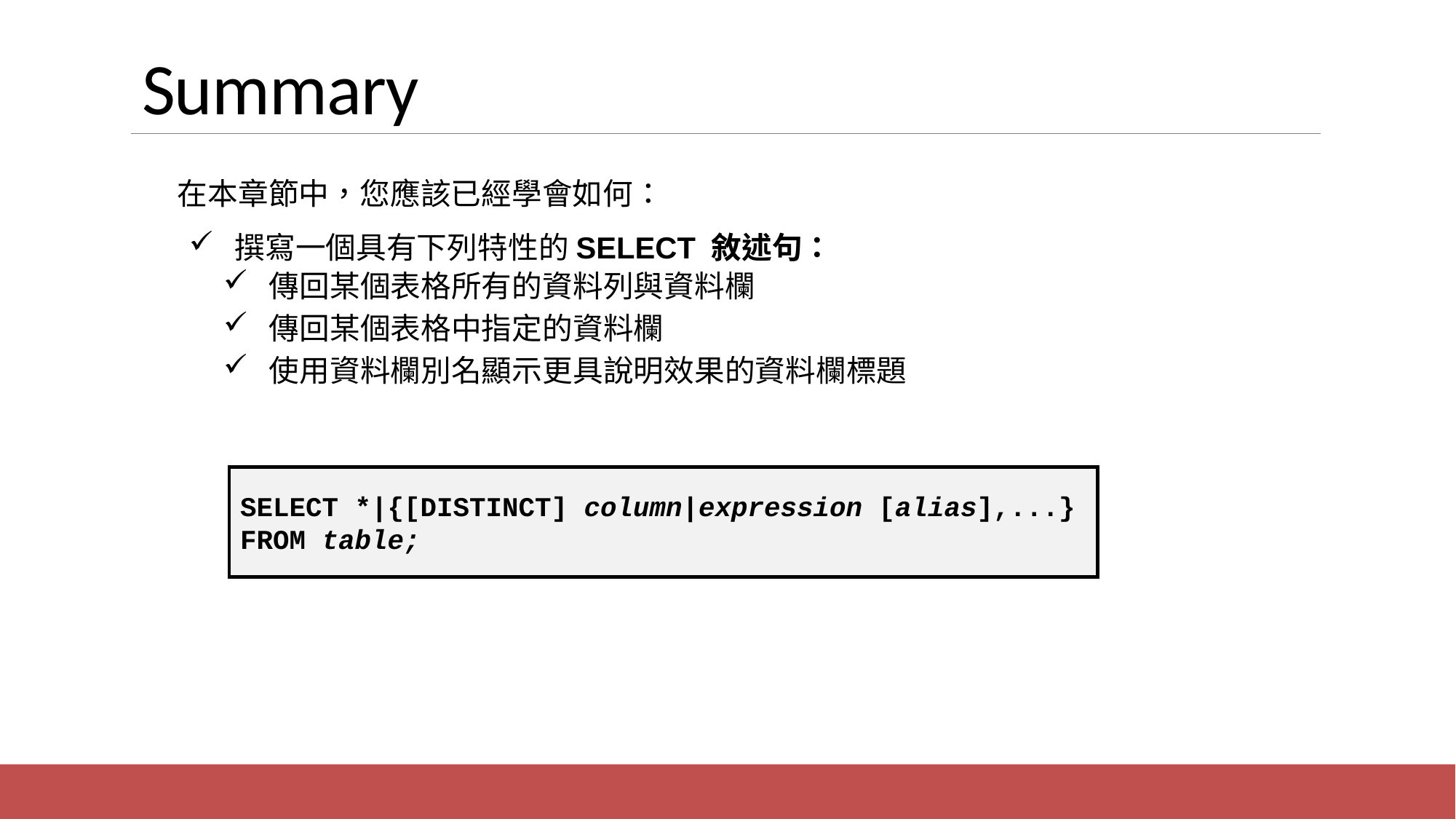

# Summary
在本章節中，您應該已經學會如何：
  撰寫一個具有下列特性的SELECT 敘述句：
  傳回某個表格所有的資料列與資料欄
  傳回某個表格中指定的資料欄
  使用資料欄別名顯示更具說明效果的資料欄標題
SELECT *|{[DISTINCT] column|expression [alias],...}
FROM table;